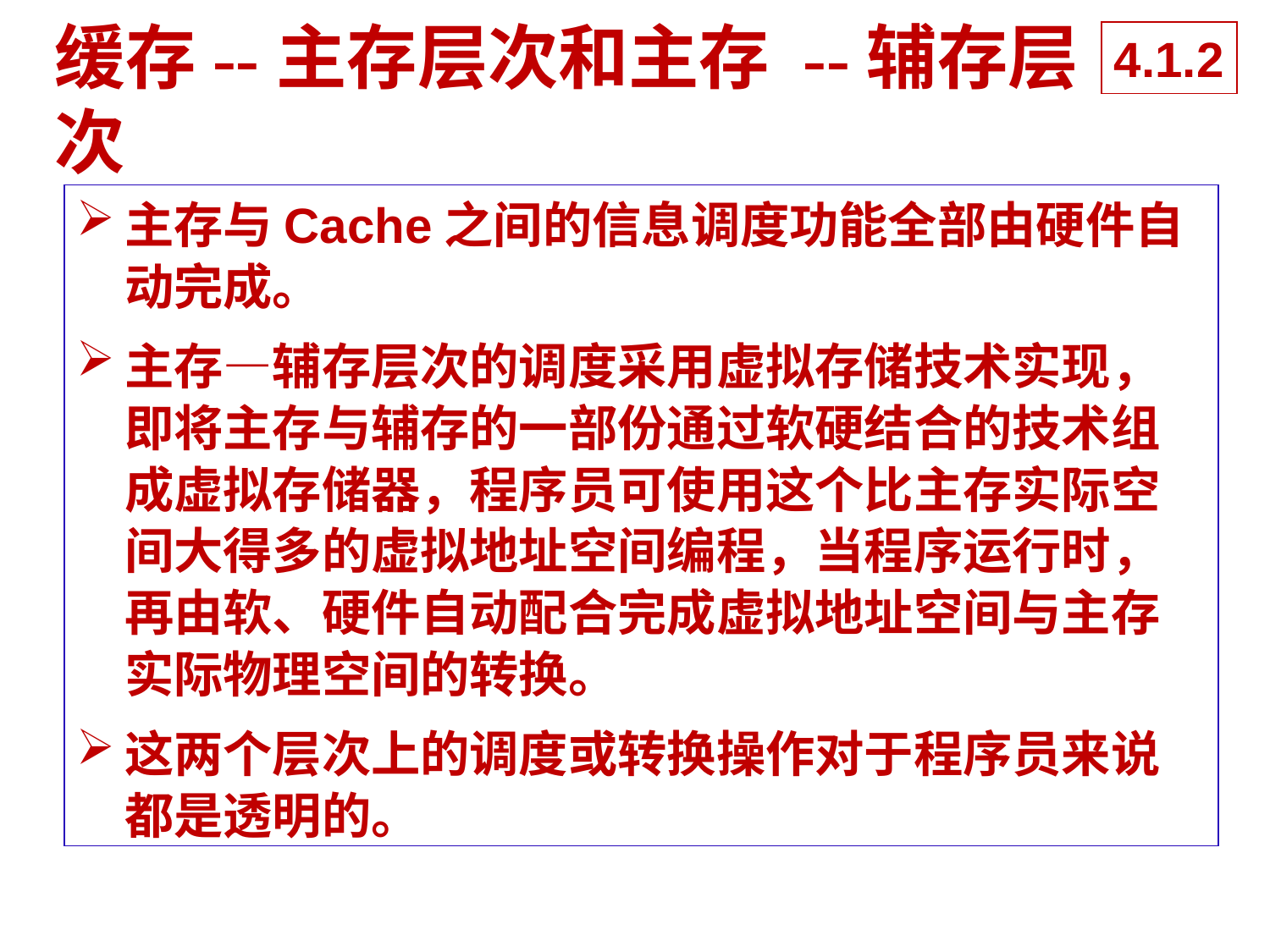

4.1.2
# 缓存--主存层次和主存 --辅存层次
主存与Cache之间的信息调度功能全部由硬件自动完成。
主存—辅存层次的调度采用虚拟存储技术实现，即将主存与辅存的一部份通过软硬结合的技术组成虚拟存储器，程序员可使用这个比主存实际空间大得多的虚拟地址空间编程，当程序运行时，再由软、硬件自动配合完成虚拟地址空间与主存实际物理空间的转换。
这两个层次上的调度或转换操作对于程序员来说都是透明的。